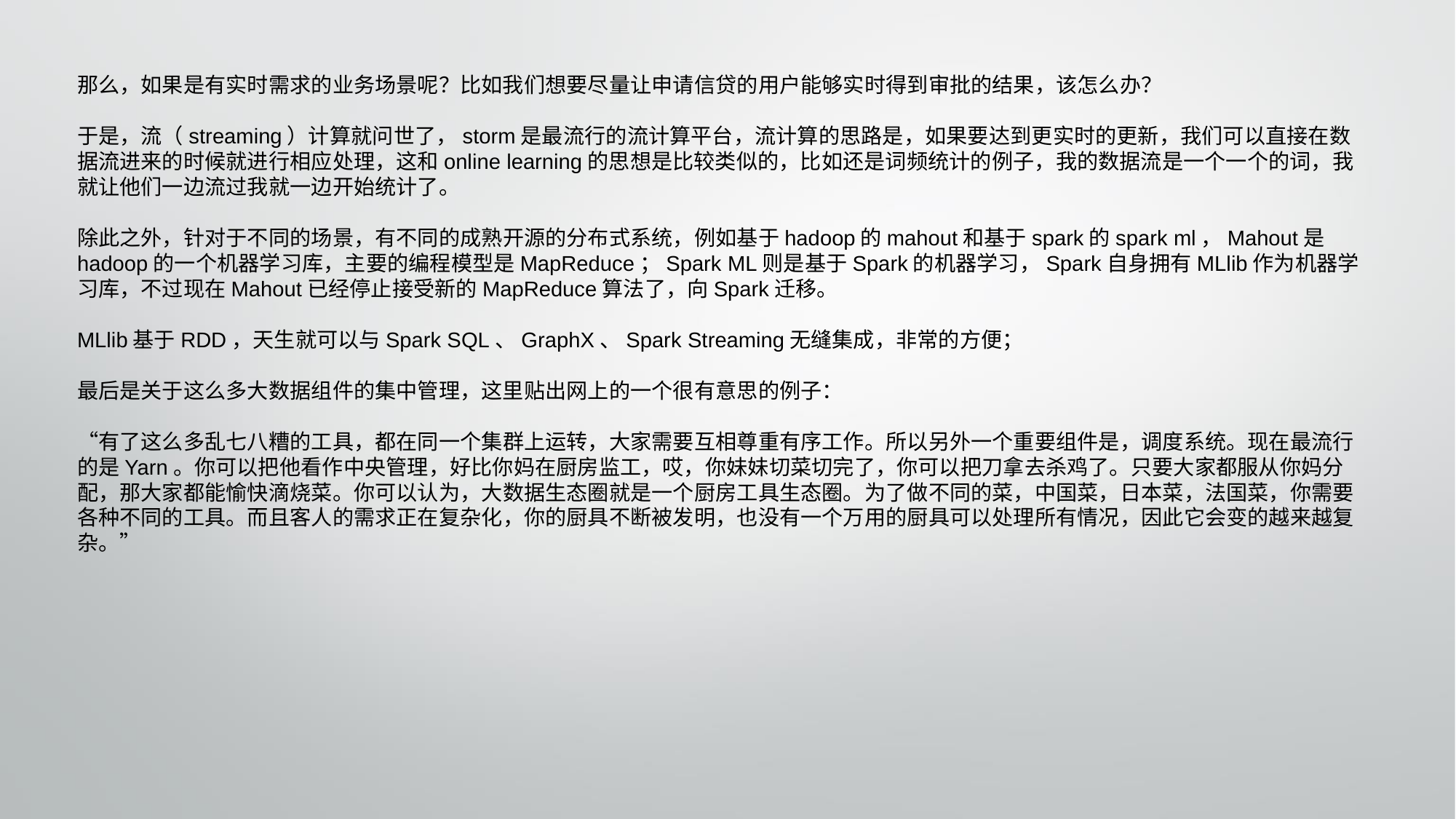

# 那么，如果是有实时需求的业务场景呢？比如我们想要尽量让申请信贷的用户能够实时得到审批的结果，该怎么办？ 于是，流（streaming）计算就问世了，storm是最流行的流计算平台，流计算的思路是，如果要达到更实时的更新，我们可以直接在数据流进来的时候就进行相应处理，这和online learning的思想是比较类似的，比如还是词频统计的例子，我的数据流是一个一个的词，我就让他们一边流过我就一边开始统计了。 除此之外，针对于不同的场景，有不同的成熟开源的分布式系统，例如基于hadoop的mahout和基于spark的spark ml，Mahout是hadoop的一个机器学习库，主要的编程模型是MapReduce；Spark ML则是基于Spark的机器学习，Spark自身拥有MLlib作为机器学习库，不过现在Mahout已经停止接受新的MapReduce算法了，向Spark迁移。 MLlib基于RDD，天生就可以与Spark SQL、GraphX、Spark Streaming无缝集成，非常的方便； 最后是关于这么多大数据组件的集中管理，这里贴出网上的一个很有意思的例子： “有了这么多乱七八糟的工具，都在同一个集群上运转，大家需要互相尊重有序工作。所以另外一个重要组件是，调度系统。现在最流行的是Yarn。你可以把他看作中央管理，好比你妈在厨房监工，哎，你妹妹切菜切完了，你可以把刀拿去杀鸡了。只要大家都服从你妈分配，那大家都能愉快滴烧菜。你可以认为，大数据生态圈就是一个厨房工具生态圈。为了做不同的菜，中国菜，日本菜，法国菜，你需要各种不同的工具。而且客人的需求正在复杂化，你的厨具不断被发明，也没有一个万用的厨具可以处理所有情况，因此它会变的越来越复杂。”